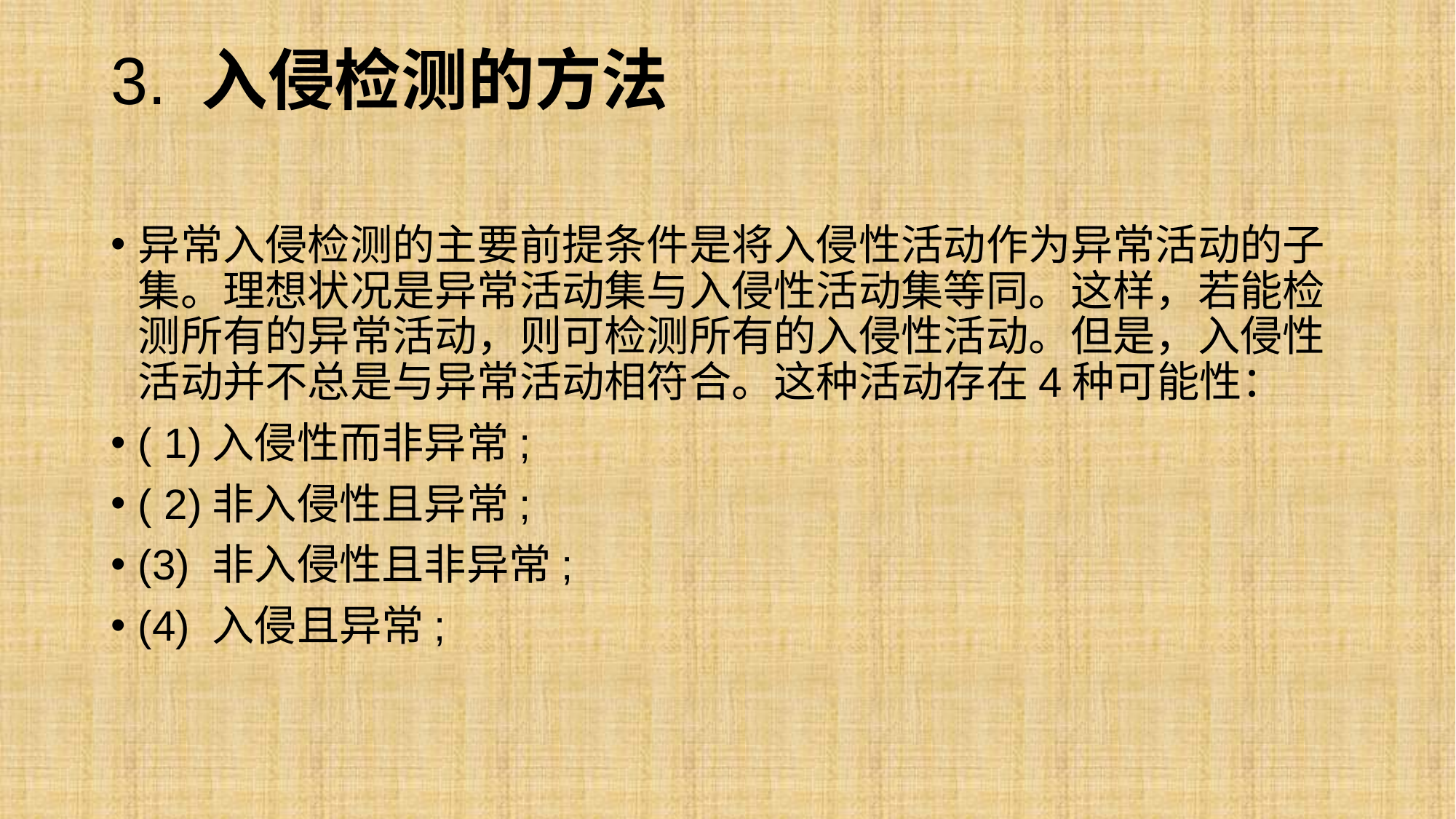

# 3. 入侵检测的方法
异常入侵检测的主要前提条件是将入侵性活动作为异常活动的子集。理想状况是异常活动集与入侵性活动集等同。这样，若能检测所有的异常活动，则可检测所有的入侵性活动。但是，入侵性活动并不总是与异常活动相符合。这种活动存在4种可能性：
( 1)入侵性而非异常;
( 2)非入侵性且异常;
(3) 非入侵性且非异常;
(4) 入侵且异常;